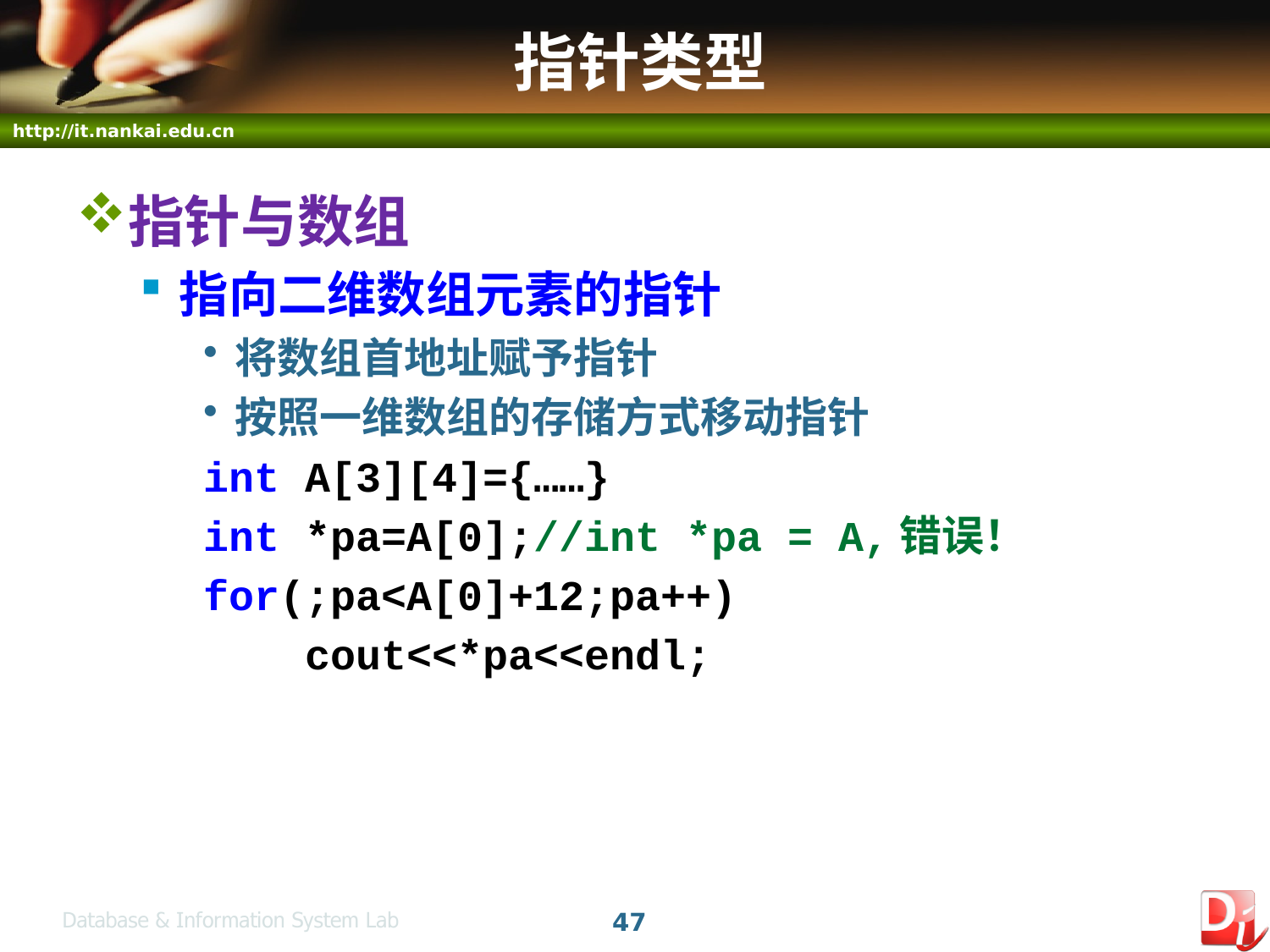

# 指针类型
指针与数组
指向二维数组元素的指针
将数组首地址赋予指针
按照一维数组的存储方式移动指针
int A[3][4]={……}
int *pa=A[0];//int *pa = A,错误！
for(;pa<A[0]+12;pa++)
    cout<<*pa<<endl;
47
Database & Information System Lab